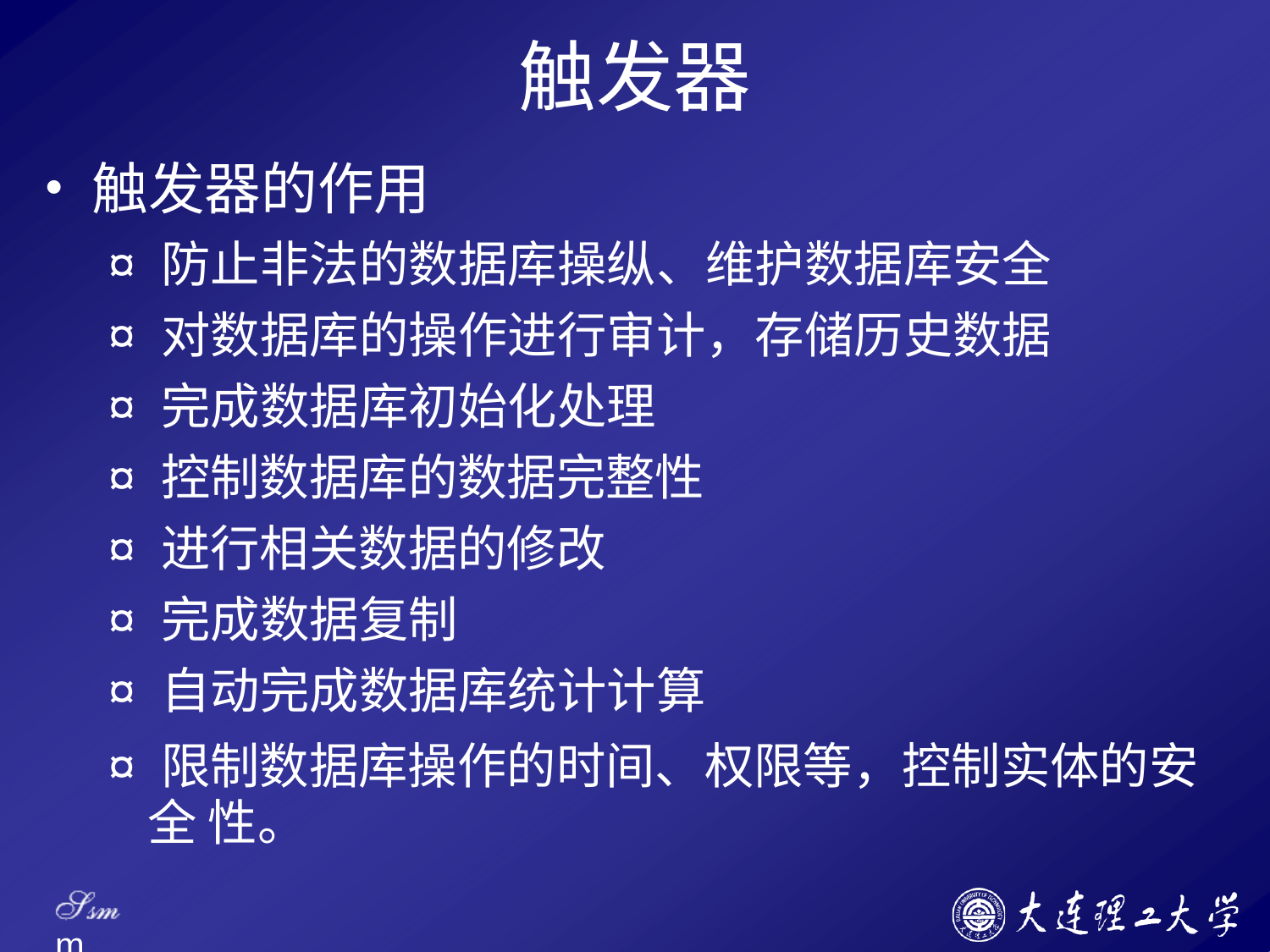

# 触发器
触发器的作用
¤ 防止非法的数据库操纵、维护数据库安全
¤ 对数据库的操作进行审计，存储历史数据
¤ 完成数据库初始化处理
¤ 控制数据库的数据完整性
¤ 进行相关数据的修改
¤ 完成数据复制
¤ 自动完成数据库统计计算
¤ 限制数据库操作的时间、权限等，控制实体的安全 性。

Ssm